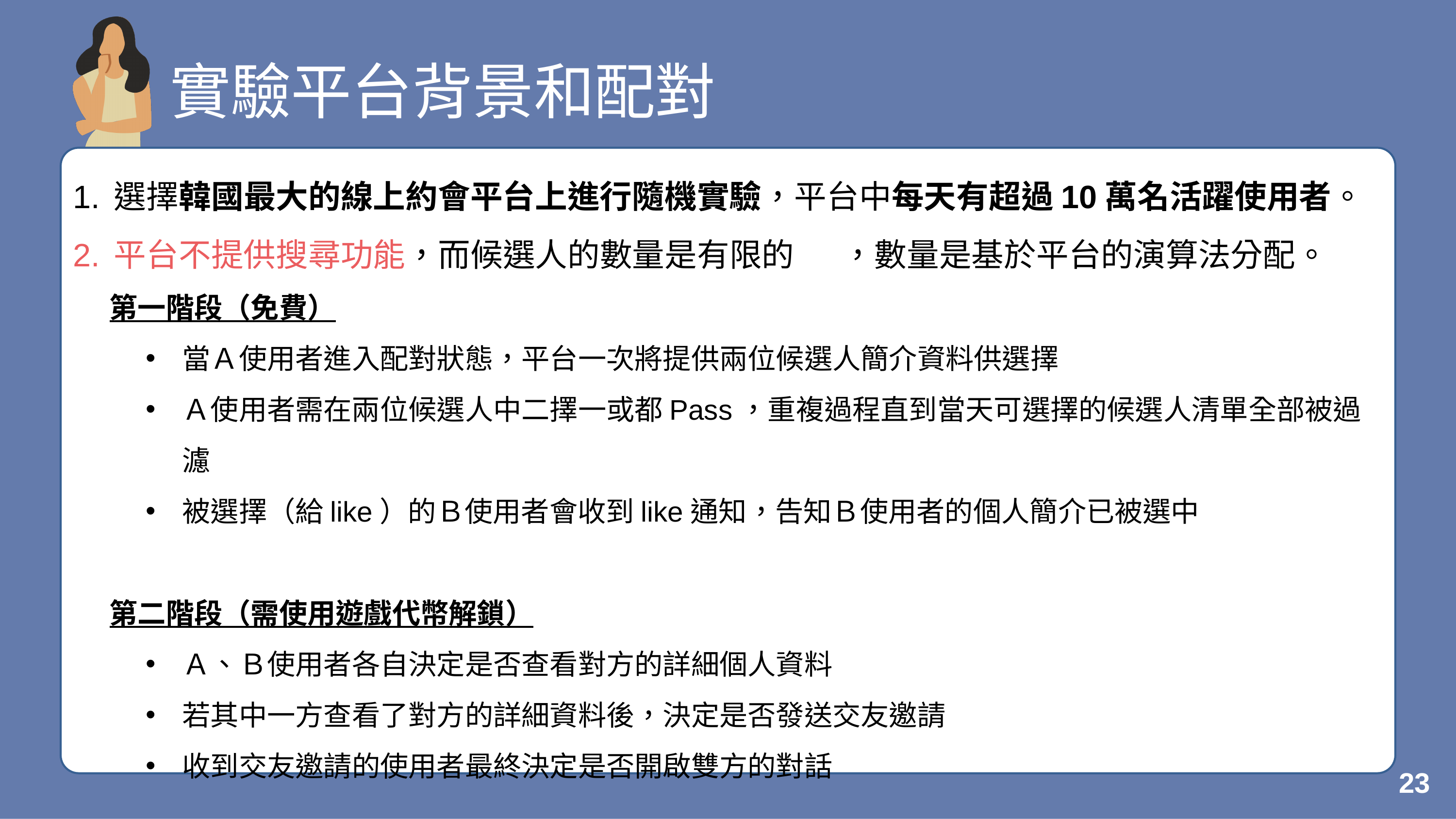

實驗平台背景和配對
選擇韓國最大的線上約會平台上進行隨機實驗，平台中每天有超過10萬名活躍使用者。
平台不提供搜尋功能，而候選人的數量是有限的	，數量是基於平台的演算法分配。
第一階段（免費）
當Ａ使用者進入配對狀態，平台一次將提供兩位候選人簡介資料供選擇
Ａ使用者需在兩位候選人中二擇一或都Pass，重複過程直到當天可選擇的候選人清單全部被過濾
被選擇（給like）的Ｂ使用者會收到like通知，告知Ｂ使用者的個人簡介已被選中

第二階段（需使用遊戲代幣解鎖）
Ａ、Ｂ使用者各自決定是否查看對方的詳細個人資料
若其中一方查看了對方的詳細資料後，決定是否發送交友邀請
收到交友邀請的使用者最終決定是否開啟雙方的對話
23